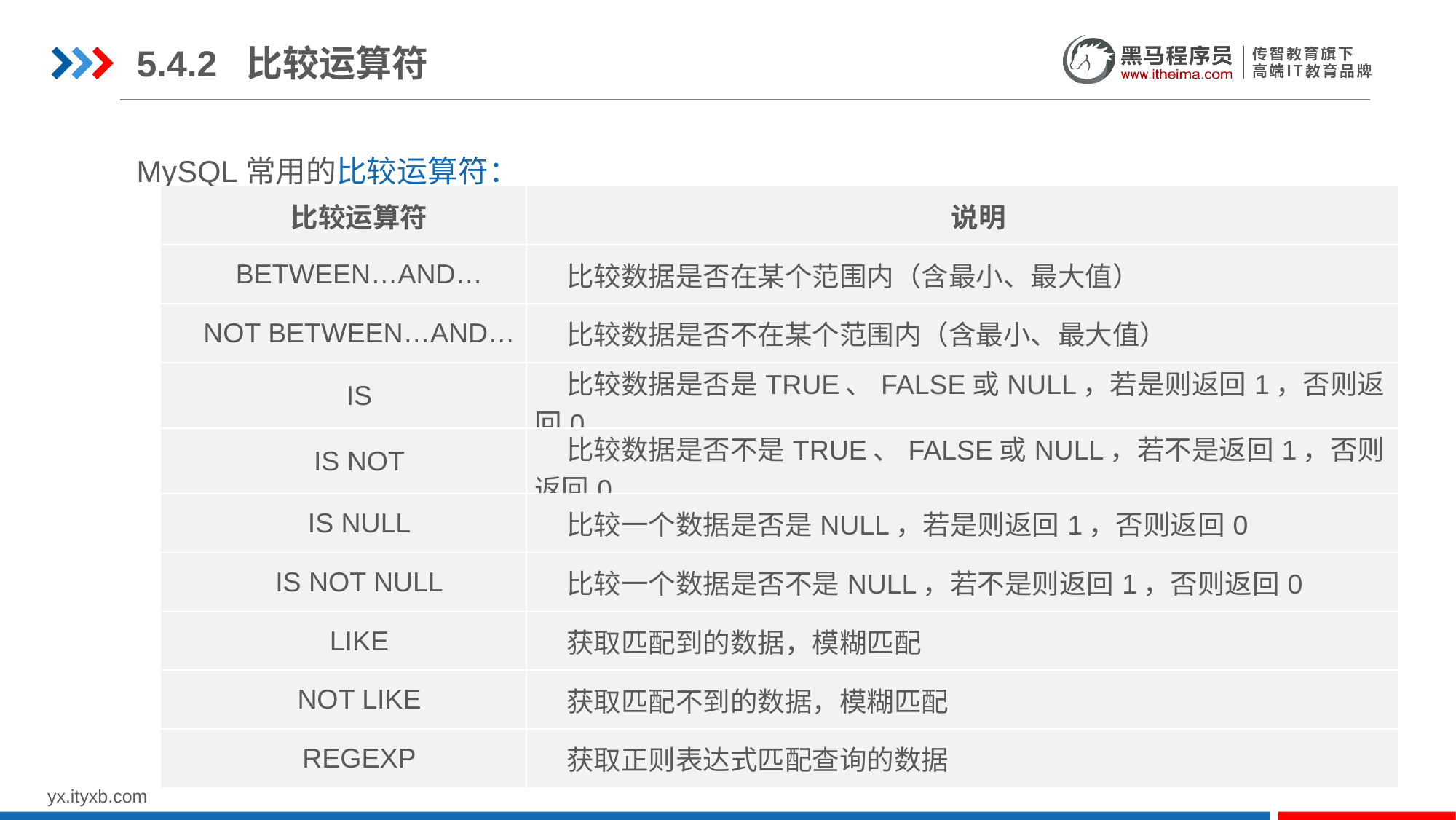

5.4.2  比较运算符
MySQL常用的比较运算符：
| 比较运算符 | 说明 |
| --- | --- |
| BETWEEN…AND… | 比较数据是否在某个范围内（含最小、最大值） |
| NOT BETWEEN…AND… | 比较数据是否不在某个范围内（含最小、最大值） |
| IS | 比较数据是否是TRUE、FALSE或NULL，若是则返回1，否则返回0 |
| IS NOT | 比较数据是否不是TRUE、FALSE或NULL，若不是返回1，否则返回0 |
| IS NULL | 比较一个数据是否是NULL，若是则返回1，否则返回0 |
| IS NOT NULL | 比较一个数据是否不是NULL，若不是则返回1，否则返回0 |
| LIKE | 获取匹配到的数据，模糊匹配 |
| NOT LIKE | 获取匹配不到的数据，模糊匹配 |
| REGEXP | 获取正则表达式匹配查询的数据 |